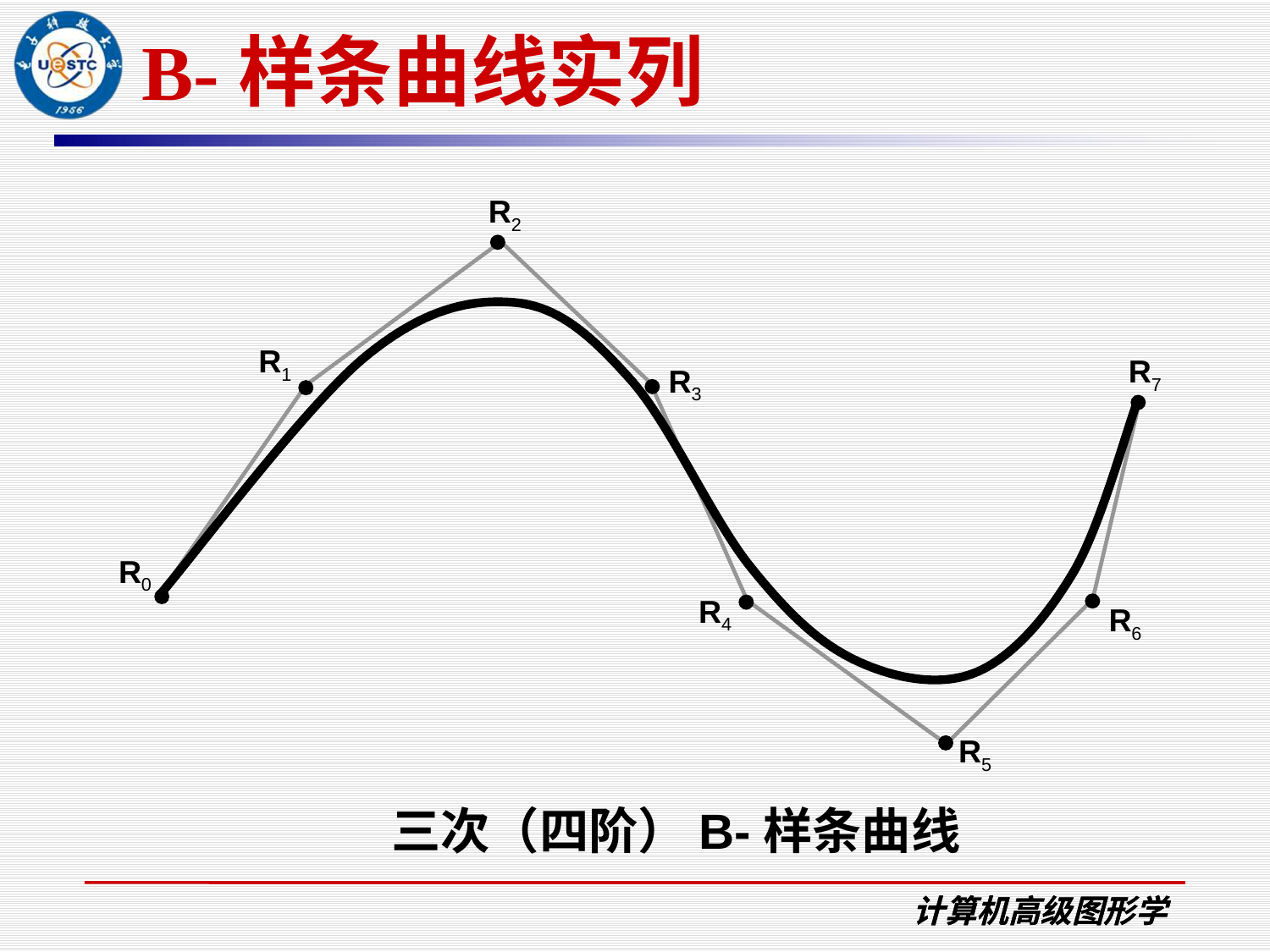

# B-样条曲线实列
R2

R1
R7
R3

R0
R4

R6

R5

三次（四阶）B-样条曲线